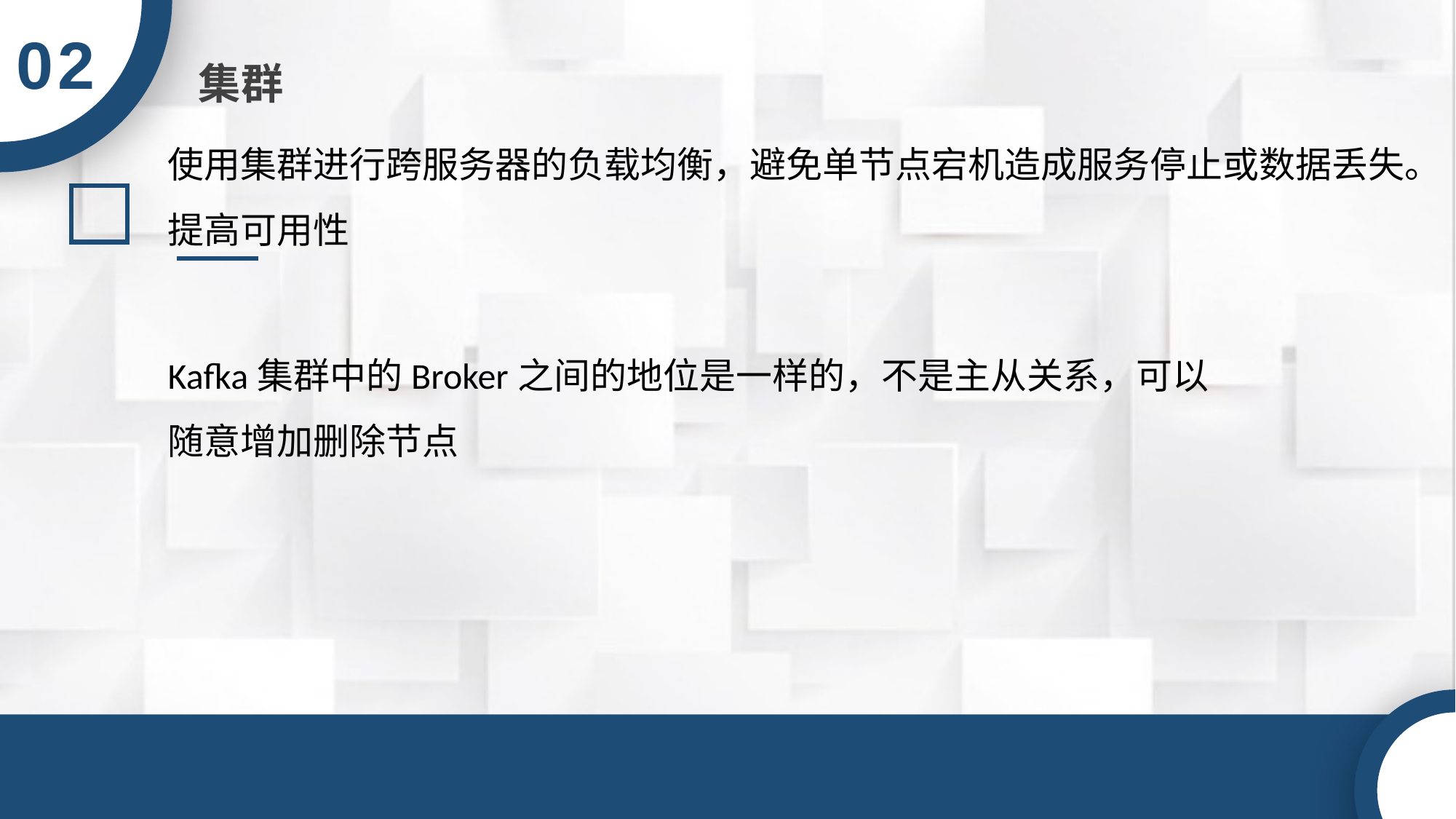

02
集群
使用集群进行跨服务器的负载均衡，避免单节点宕机造成服务停止或数据丢失。提高可用性

Kafka集群中的Broker之间的地位是一样的，不是主从关系，可以随意增加删除节点